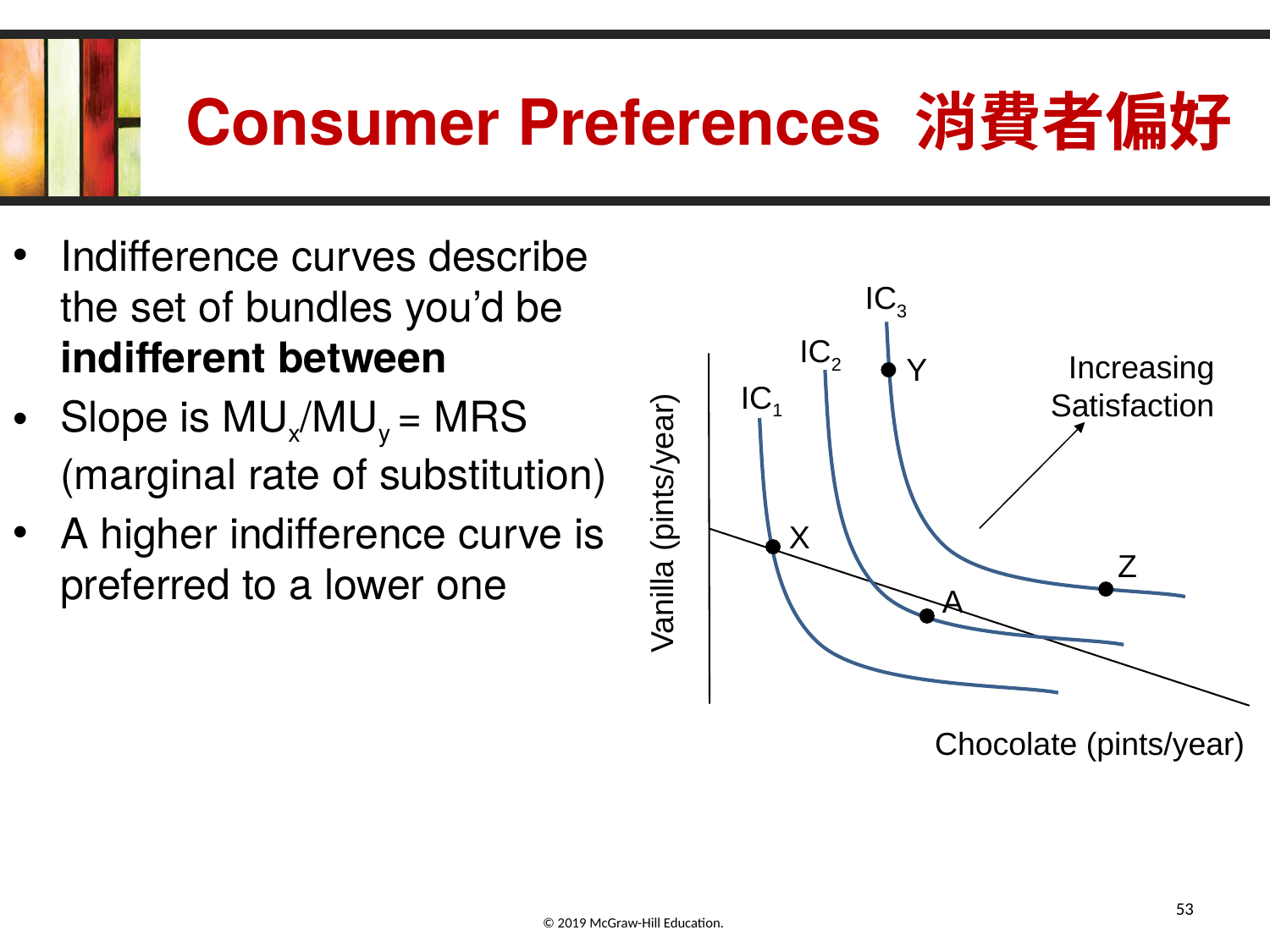

# Consumer Preferences 消費者偏好
Indifference curves describe the set of bundles you’d be indifferent between
Slope is MUx/MUy = MRS (marginal rate of substitution)
A higher indifference curve is preferred to a lower one
IC3

IC2
Increasing Satisfaction
Y

IC1

X
Z

Vanilla (pints/year)
A

Chocolate (pints/year)
53
© 2019 McGraw-Hill Education.